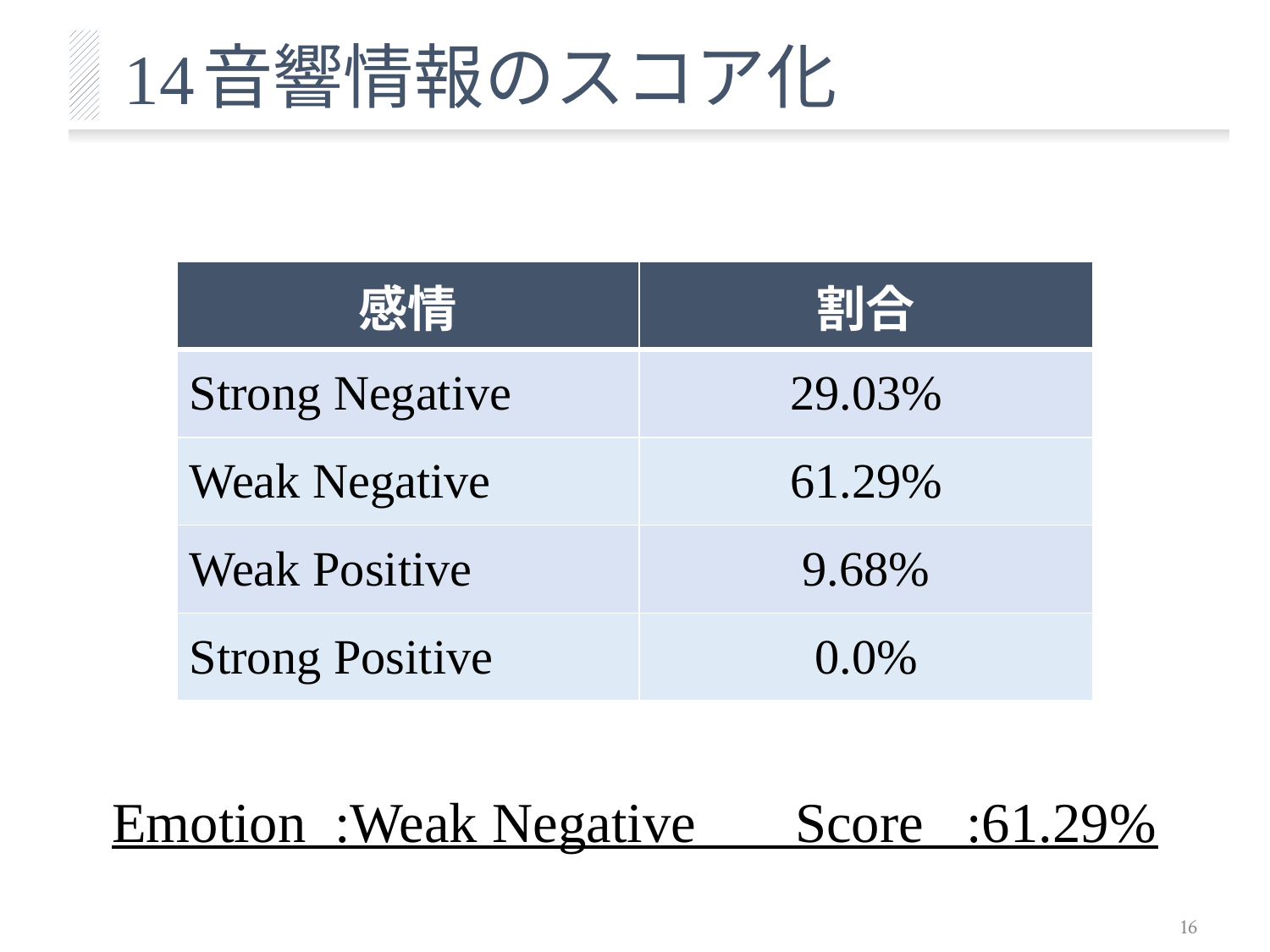

音響情報のスコア化
14

| 感情 | 割合 |
| --- | --- |
| Strong Negative | 29.03% |
| Weak Negative | 61.29% |
| Weak Positive | 9.68% |
| Strong Positive | 0.0% |
Emotion  :Weak Negative       Score   :61.29%
16